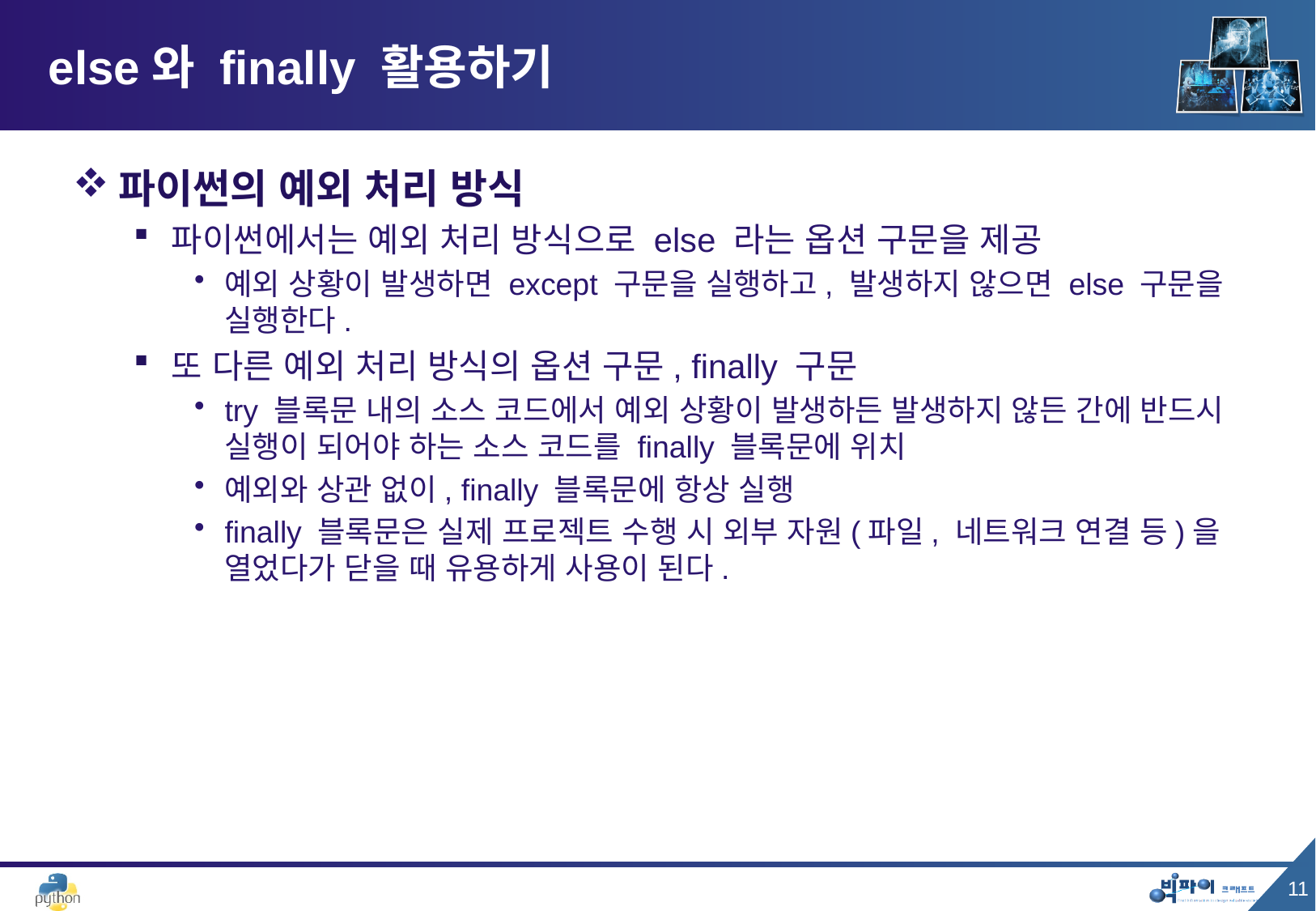

# else와 finally 활용하기
파이썬의 예외 처리 방식
파이썬에서는 예외 처리 방식으로 else 라는 옵션 구문을 제공
예외 상황이 발생하면 except 구문을 실행하고, 발생하지 않으면 else 구문을 실행한다.
또 다른 예외 처리 방식의 옵션 구문, finally 구문
try 블록문 내의 소스 코드에서 예외 상황이 발생하든 발생하지 않든 간에 반드시 실행이 되어야 하는 소스 코드를 finally 블록문에 위치
예외와 상관 없이, finally 블록문에 항상 실행
finally 블록문은 실제 프로젝트 수행 시 외부 자원(파일, 네트워크 연결 등)을 열었다가 닫을 때 유용하게 사용이 된다.